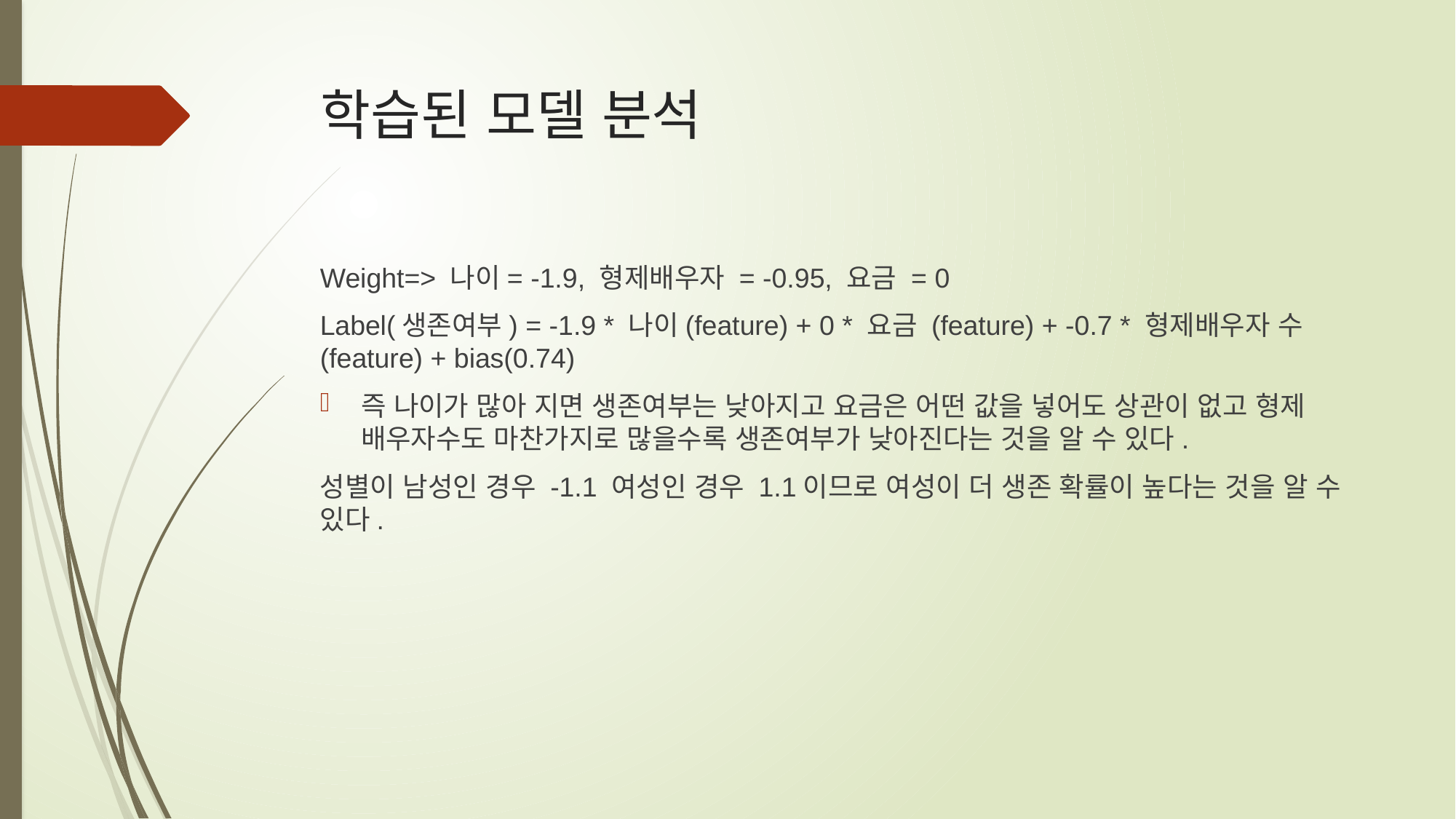

# 학습된 모델 분석
Weight=> 나이= -1.9, 형제배우자 = -0.95, 요금 = 0
Label(생존여부) = -1.9 * 나이(feature) + 0 * 요금 (feature) + -0.7 * 형제배우자 수 (feature) + bias(0.74)
즉 나이가 많아 지면 생존여부는 낮아지고 요금은 어떤 값을 넣어도 상관이 없고 형제 배우자수도 마찬가지로 많을수록 생존여부가 낮아진다는 것을 알 수 있다.
성별이 남성인 경우 -1.1 여성인 경우 1.1이므로 여성이 더 생존 확률이 높다는 것을 알 수 있다.